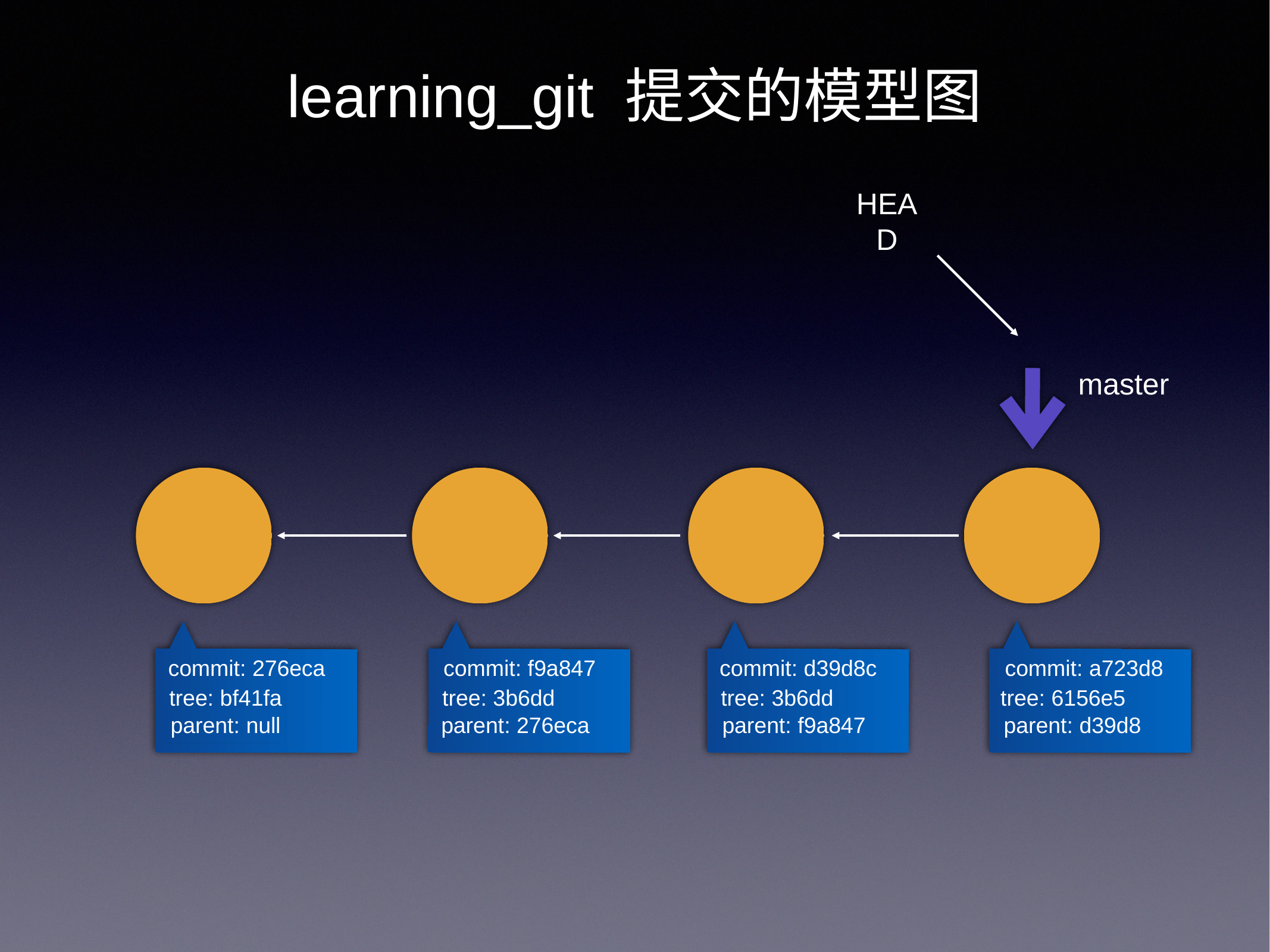

learning_git 提交的模型图
HEAD

master

commit: 276eca
commit: f9a847
commit: d39d8c
commit: a723d8
tree: bf41fa
tree: 3b6dd
tree: 3b6dd
tree: 6156e5
parent: null
parent: 276eca
parent: f9a847
parent: d39d8